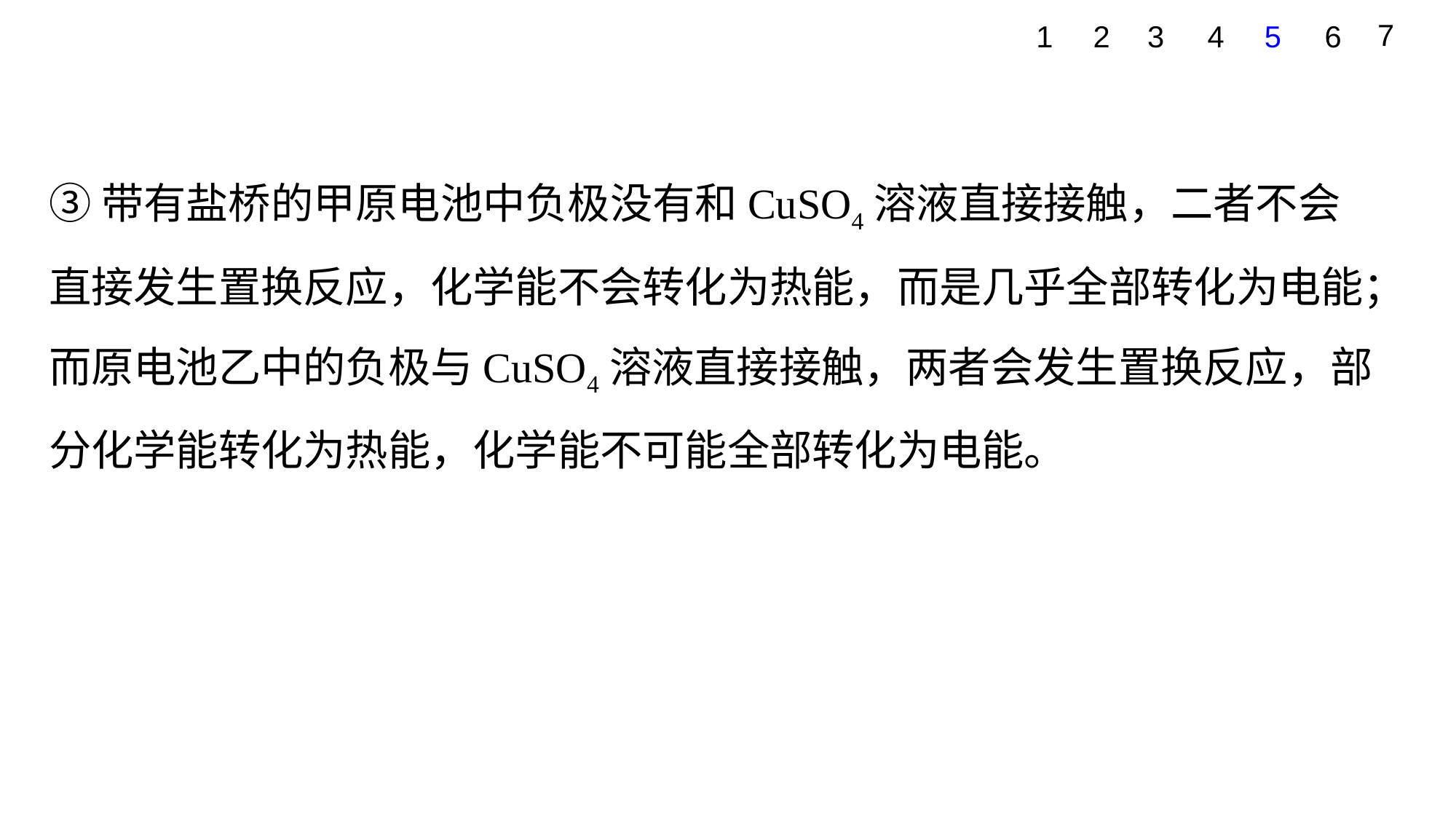

7
1
2
3
4
5
6
③带有盐桥的甲原电池中负极没有和CuSO4溶液直接接触，二者不会直接发生置换反应，化学能不会转化为热能，而是几乎全部转化为电能；而原电池乙中的负极与CuSO4溶液直接接触，两者会发生置换反应，部分化学能转化为热能，化学能不可能全部转化为电能。